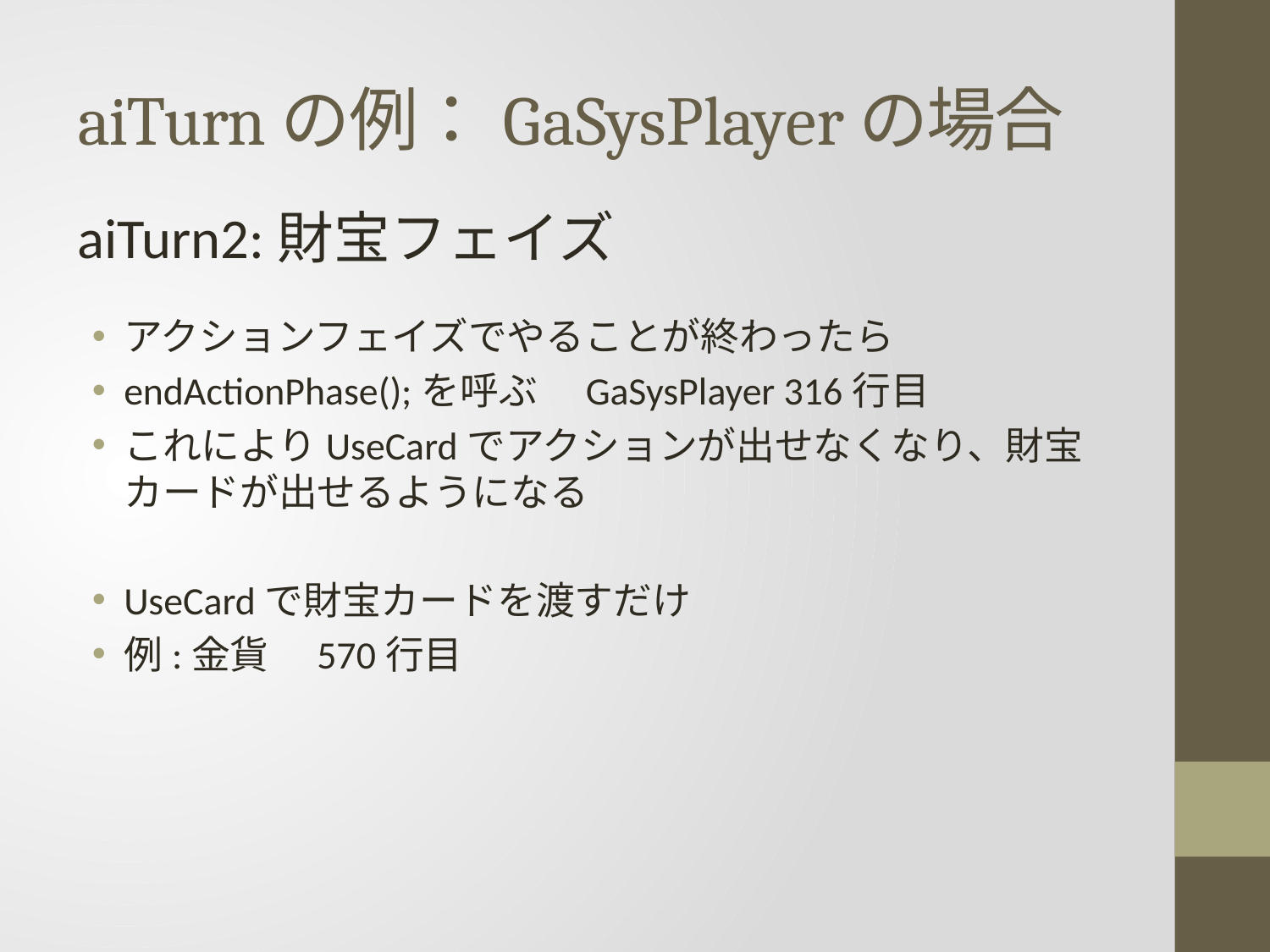

# aiTurnの例：GaSysPlayerの場合
aiTurn2:財宝フェイズ
アクションフェイズでやることが終わったら
endActionPhase();を呼ぶ　GaSysPlayer 316行目
これによりUseCardでアクションが出せなくなり、財宝カードが出せるようになる

UseCardで財宝カードを渡すだけ
例:金貨　570行目